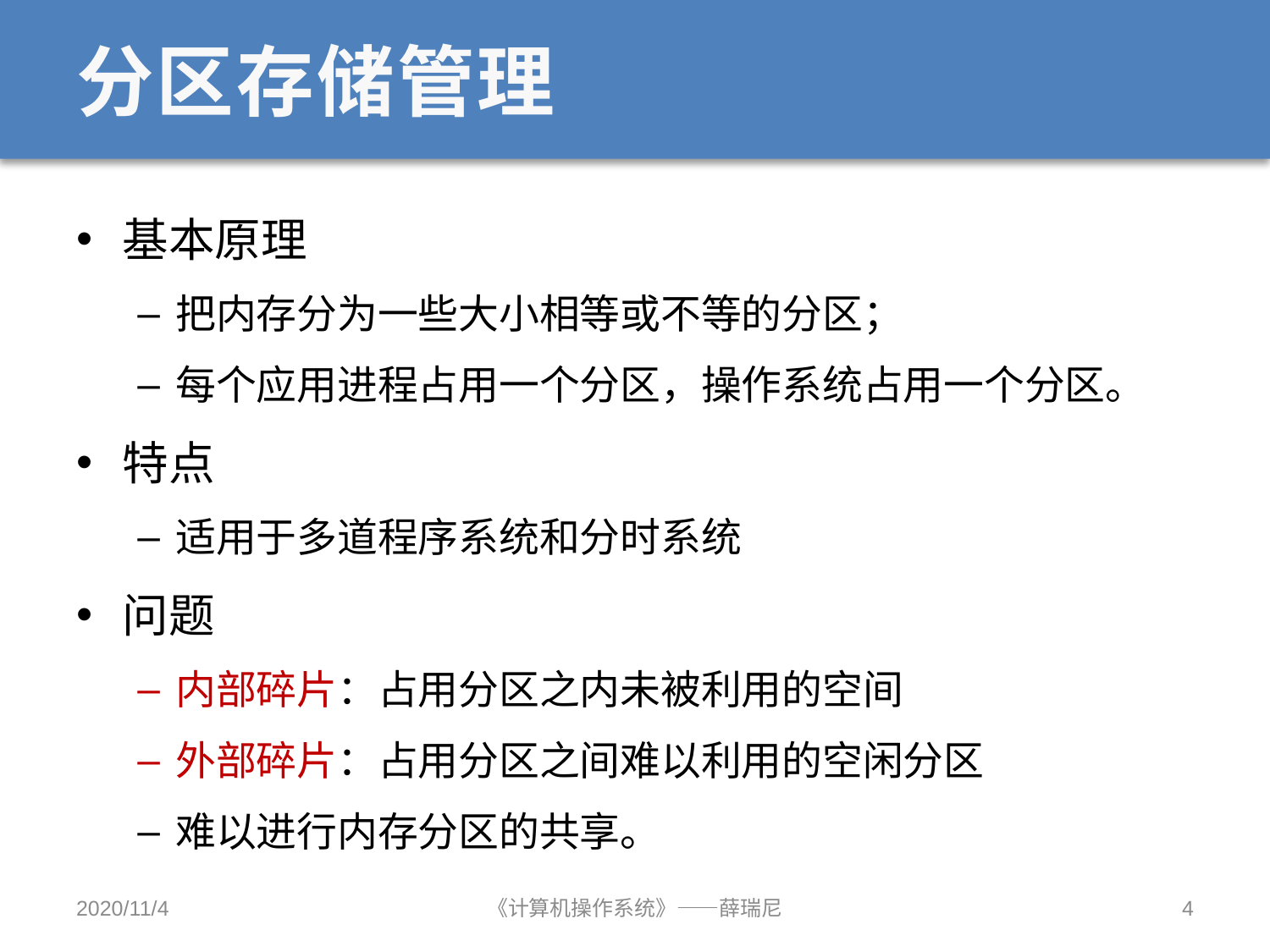

# 分区存储管理
基本原理
把内存分为一些大小相等或不等的分区；
每个应用进程占用一个分区，操作系统占用一个分区。
特点
适用于多道程序系统和分时系统
问题
内部碎片：占用分区之内未被利用的空间
外部碎片：占用分区之间难以利用的空闲分区
难以进行内存分区的共享。
2020/11/4
《计算机操作系统》——薛瑞尼
4